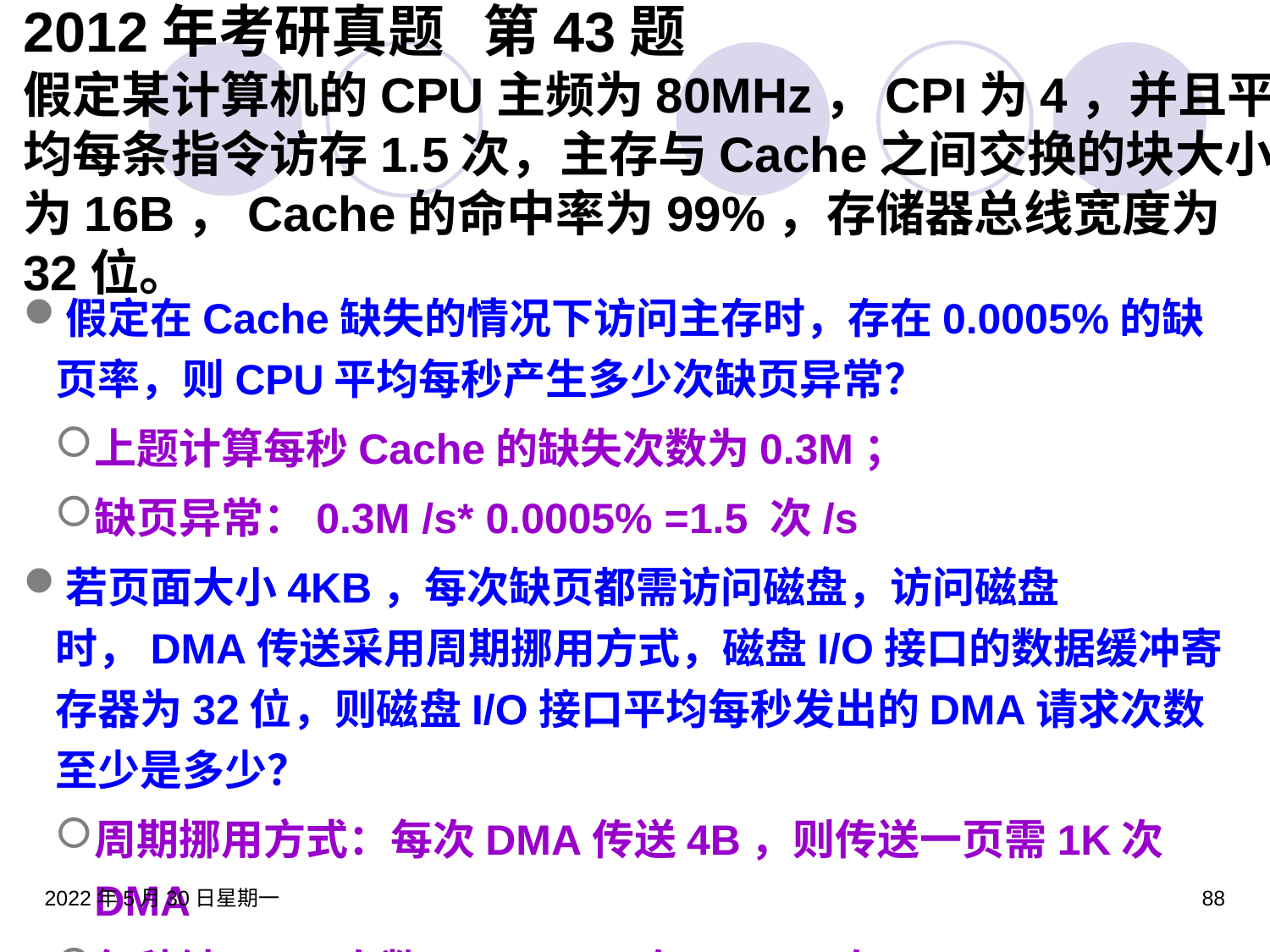

# 2012年考研真题   第43题 假定某计算机的CPU主频为80MHz，CPI为4，并且平均每条指令访存1.5次，主存与Cache之间交换的块大小为16B，Cache的命中率为99%，存储器总线宽度为32位。
假定在Cache缺失的情况下访问主存时，存在0.0005%的缺页率，则CPU平均每秒产生多少次缺页异常？
上题计算每秒Cache的缺失次数为0.3M；
缺页异常：0.3M /s* 0.0005% =1.5 次/s
若页面大小4KB，每次缺页都需访问磁盘，访问磁盘时，DMA传送采用周期挪用方式，磁盘I/O接口的数据缓冲寄存器为32位，则磁盘I/O接口平均每秒发出的DMA请求次数至少是多少？
周期挪用方式：每次DMA传送4B，则传送一页需1K次DMA
每秒钟DMA次数：1K * 1.5次 = 1.5K次
2022年5月30日星期一
88